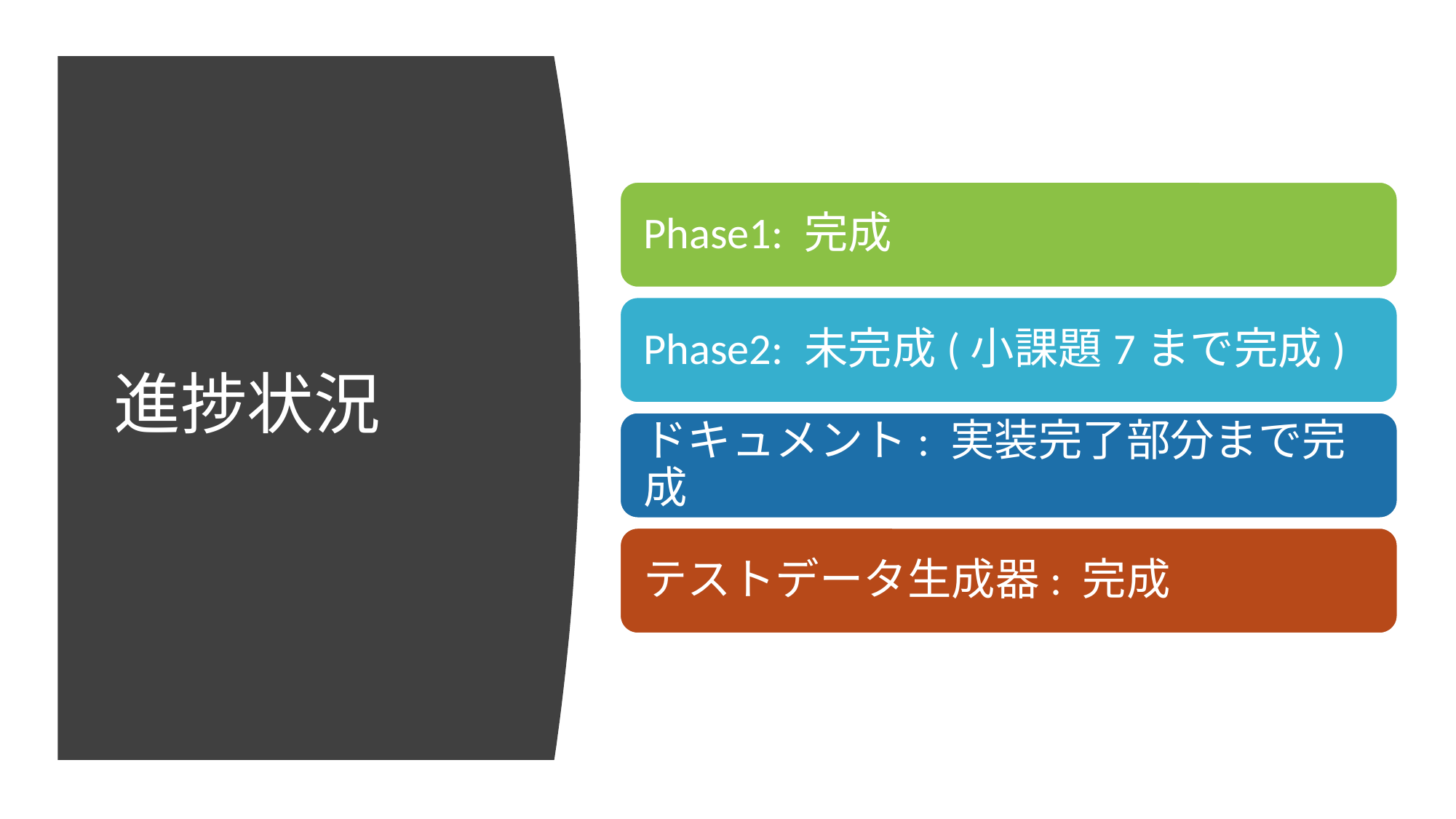

Phase1: 完成
Phase2: 未完成(小課題7まで完成)
ドキュメント: 実装完了部分まで完成
テストデータ生成器: 完成

# 進捗状況